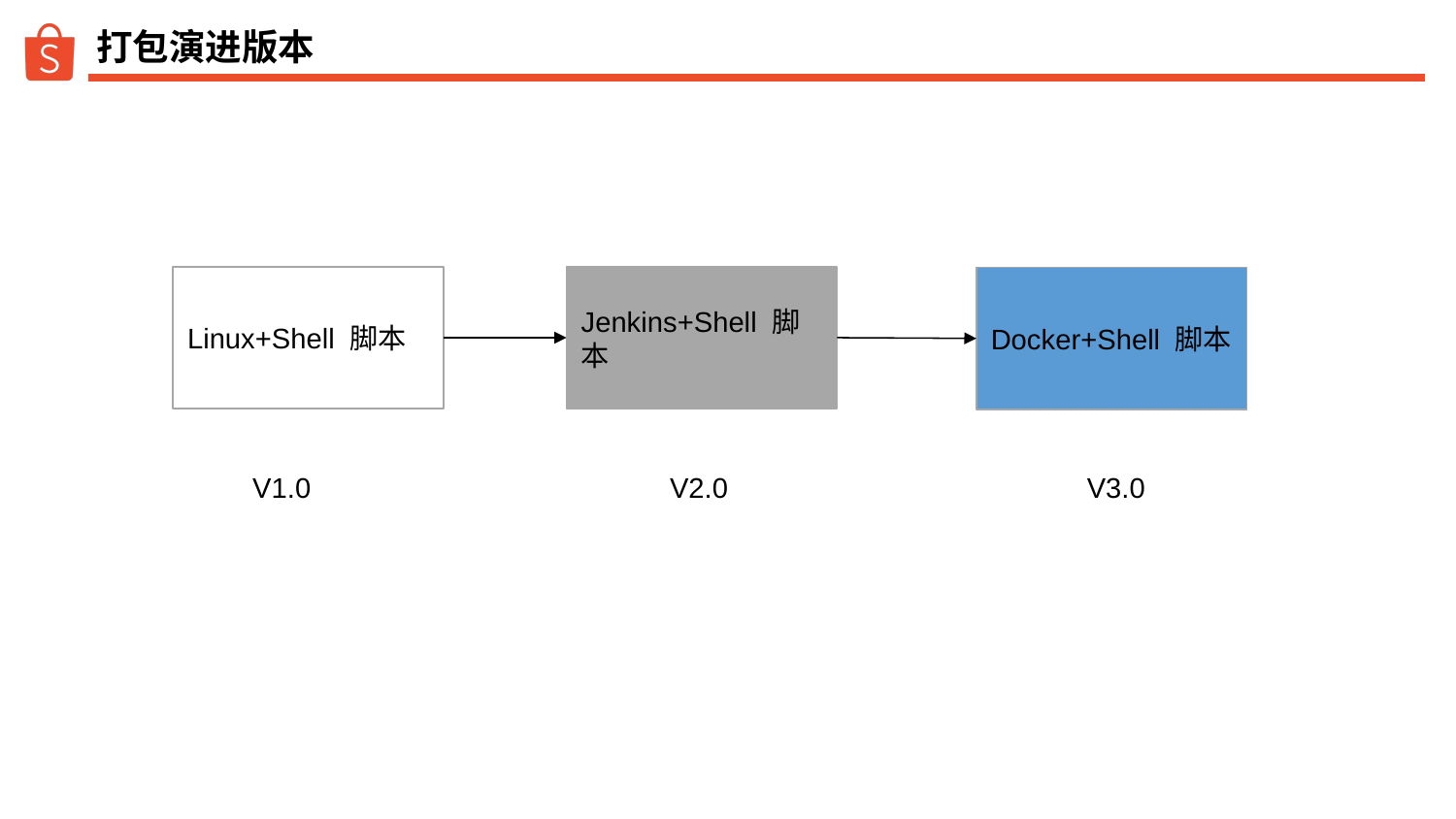

# 打包演进版本
Linux+Shell 脚本
Jenkins+Shell 脚本
V2.0
Docker+Shell 脚本
V3.0
V1.0